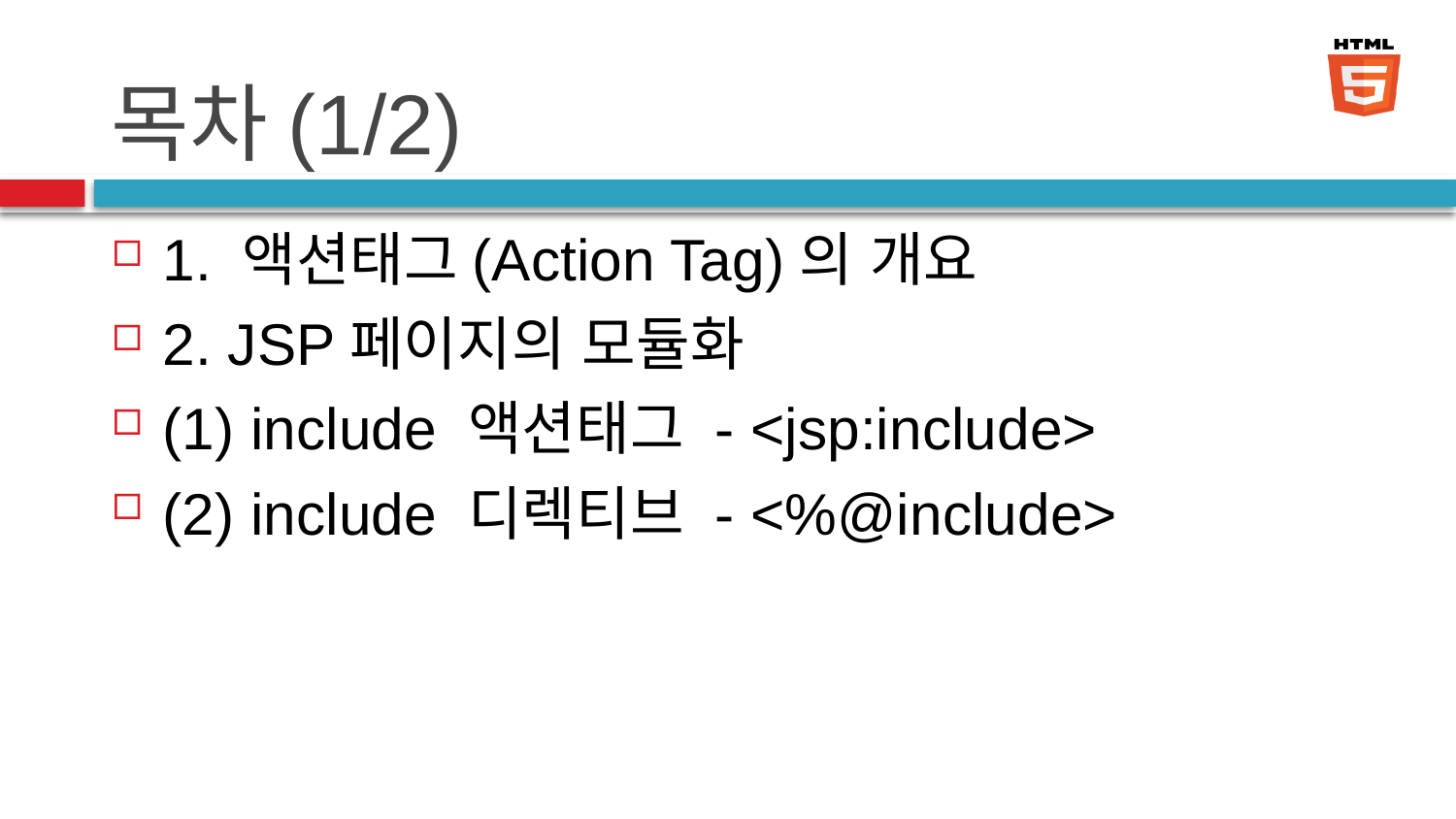

# 목차(1/2)
1. 액션태그(Action Tag)의 개요
2. JSP페이지의 모듈화
(1) include 액션태그 - <jsp:include>
(2) include 디렉티브 - <%@include>